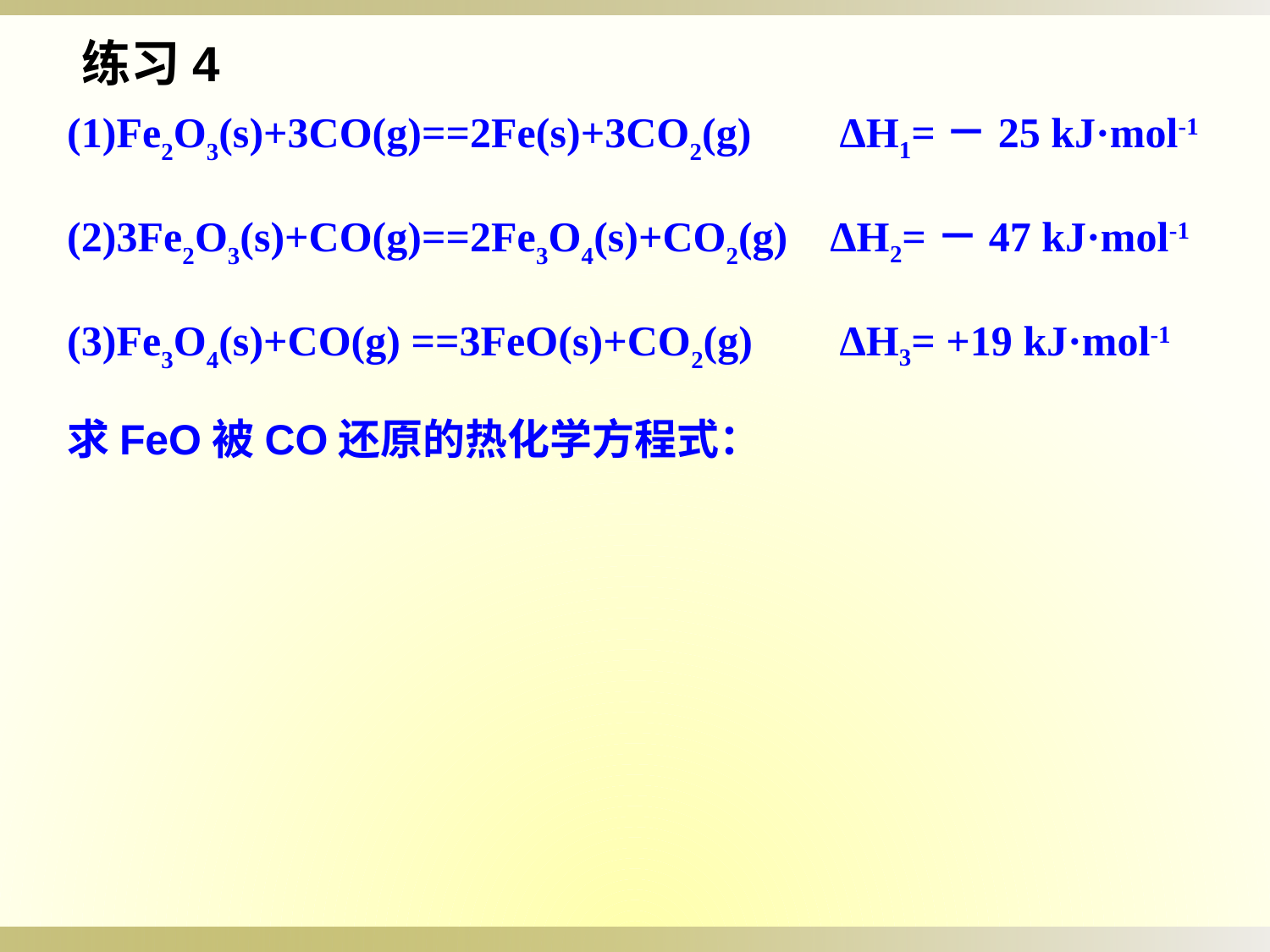

练习4
(1)Fe2O3(s)+3CO(g)==2Fe(s)+3CO2(g)      	 ΔH1=－25 kJ·mol-1
(2)3Fe2O3(s)+CO(g)==2Fe3O4(s)+CO2(g)    ΔH2=－47 kJ·mol-1
(3)Fe3O4(s)+CO(g) ==3FeO(s)+CO2(g)      	 ΔH3= +19 kJ·mol-1
求FeO被CO还原的热化学方程式：